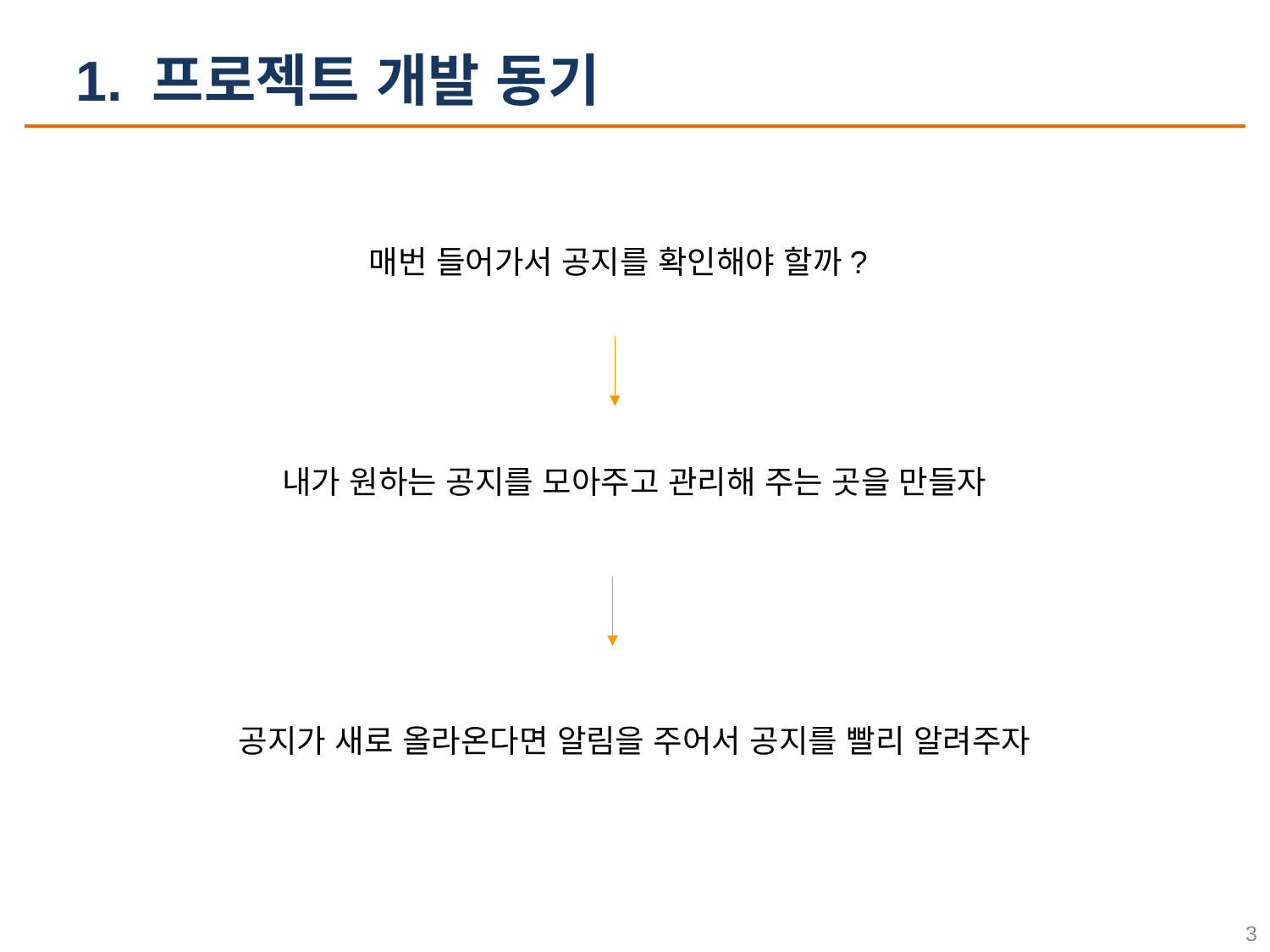

# 1. 프로젝트 개발 동기
매번 들어가서 공지를 확인해야 할까?
내가 원하는 공지를 모아주고 관리해 주는 곳을 만들자
공지가 새로 올라온다면 알림을 주어서 공지를 빨리 알려주자
3